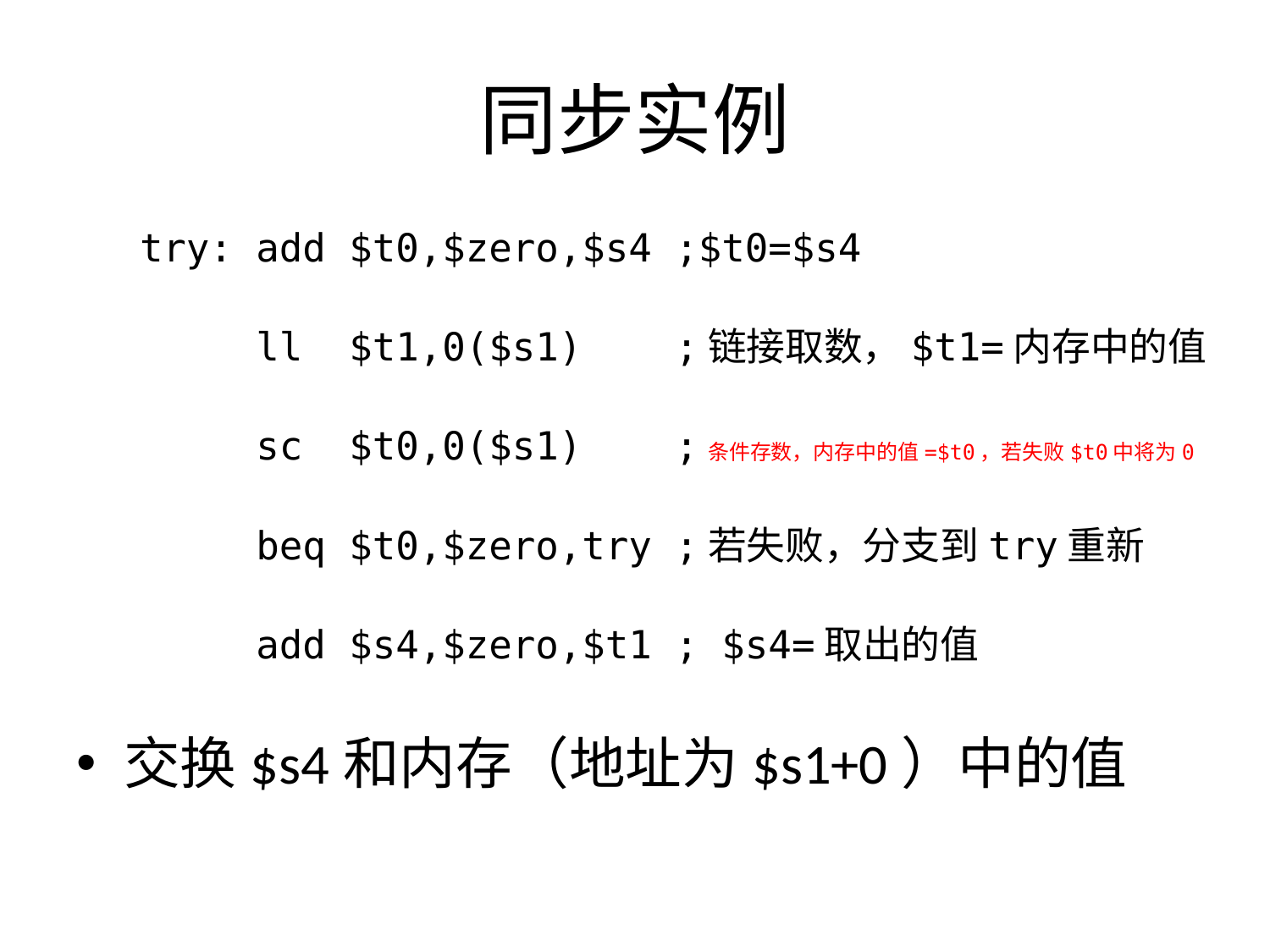

# 同步实例
try: add $t0,$zero,$s4 ;$t0=$s4

     ll  $t1,0($s1)    ;链接取数，$t1=内存中的值

     sc  $t0,0($s1)    ;条件存数，内存中的值=$t0，若失败$t0中将为0

     beq $t0,$zero,try ;若失败，分支到try重新

     add $s4,$zero,$t1 ; $s4=取出的值

交换$s4和内存（地址为$s1+0）中的值